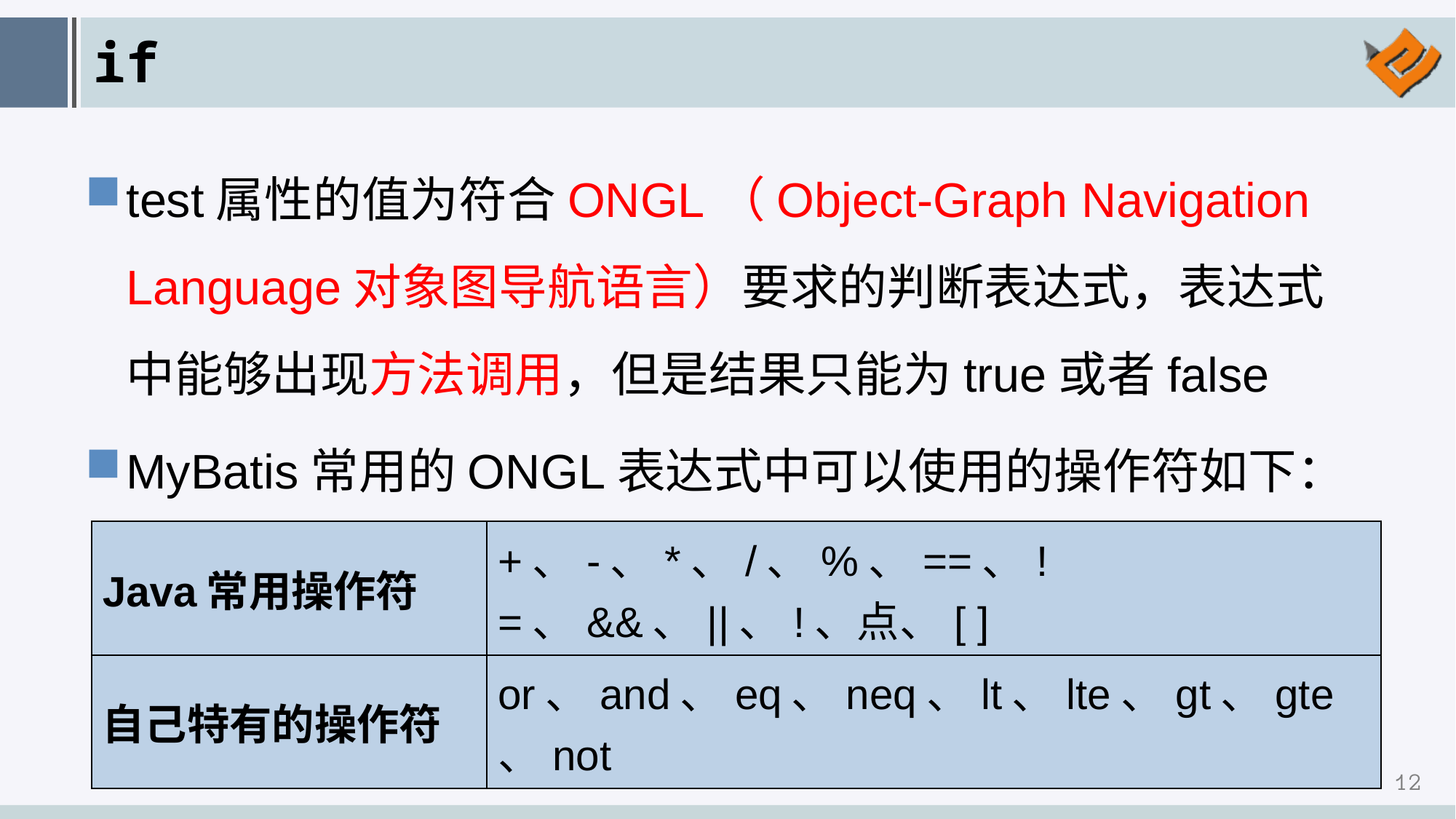

# if
test属性的值为符合ONGL（Object-Graph Navigation Language对象图导航语言）要求的判断表达式，表达式中能够出现方法调用，但是结果只能为true或者false
MyBatis常用的ONGL表达式中可以使用的操作符如下：
| Java常用操作符 | +、-、\*、/、%、==、!=、&&、||、!、点、[ ] |
| --- | --- |
| 自己特有的操作符 | or、and、eq、neq、lt、lte、gt、gte、not |